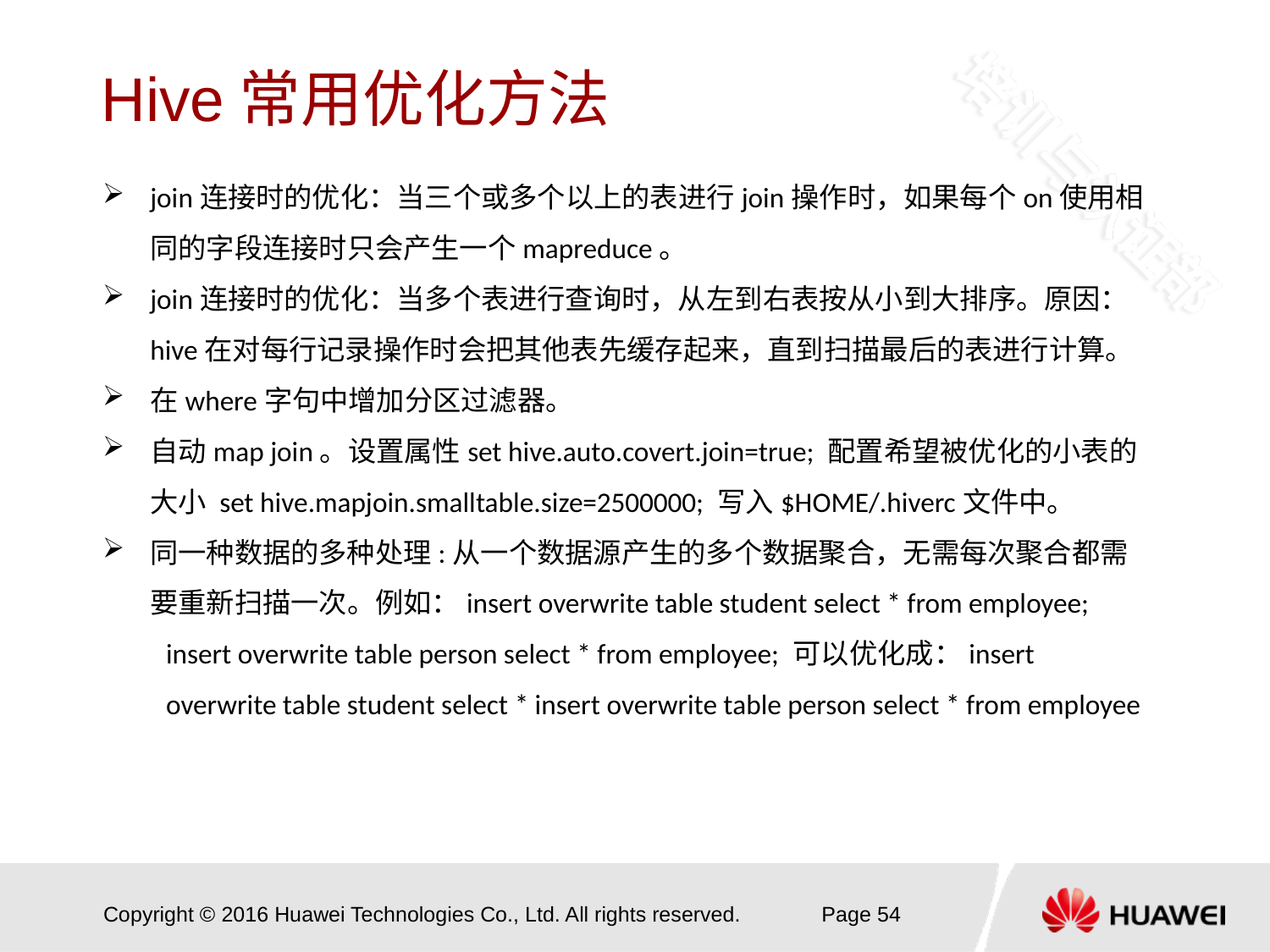

# Hive常用优化方法
join连接时的优化：当三个或多个以上的表进行join操作时，如果每个on使用相同的字段连接时只会产生一个mapreduce。
join连接时的优化：当多个表进行查询时，从左到右表按从小到大排序。原因：hive在对每行记录操作时会把其他表先缓存起来，直到扫描最后的表进行计算。
在where字句中增加分区过滤器。
自动map join。设置属性set hive.auto.covert.join=true; 配置希望被优化的小表的大小 set hive.mapjoin.smalltable.size=2500000; 写入$HOME/.hiverc文件中。
同一种数据的多种处理:从一个数据源产生的多个数据聚合，无需每次聚合都需要重新扫描一次。例如：insert overwrite table student select * from employee;
insert overwrite table person select * from employee; 可以优化成：insert overwrite table student select * insert overwrite table person select * from employee